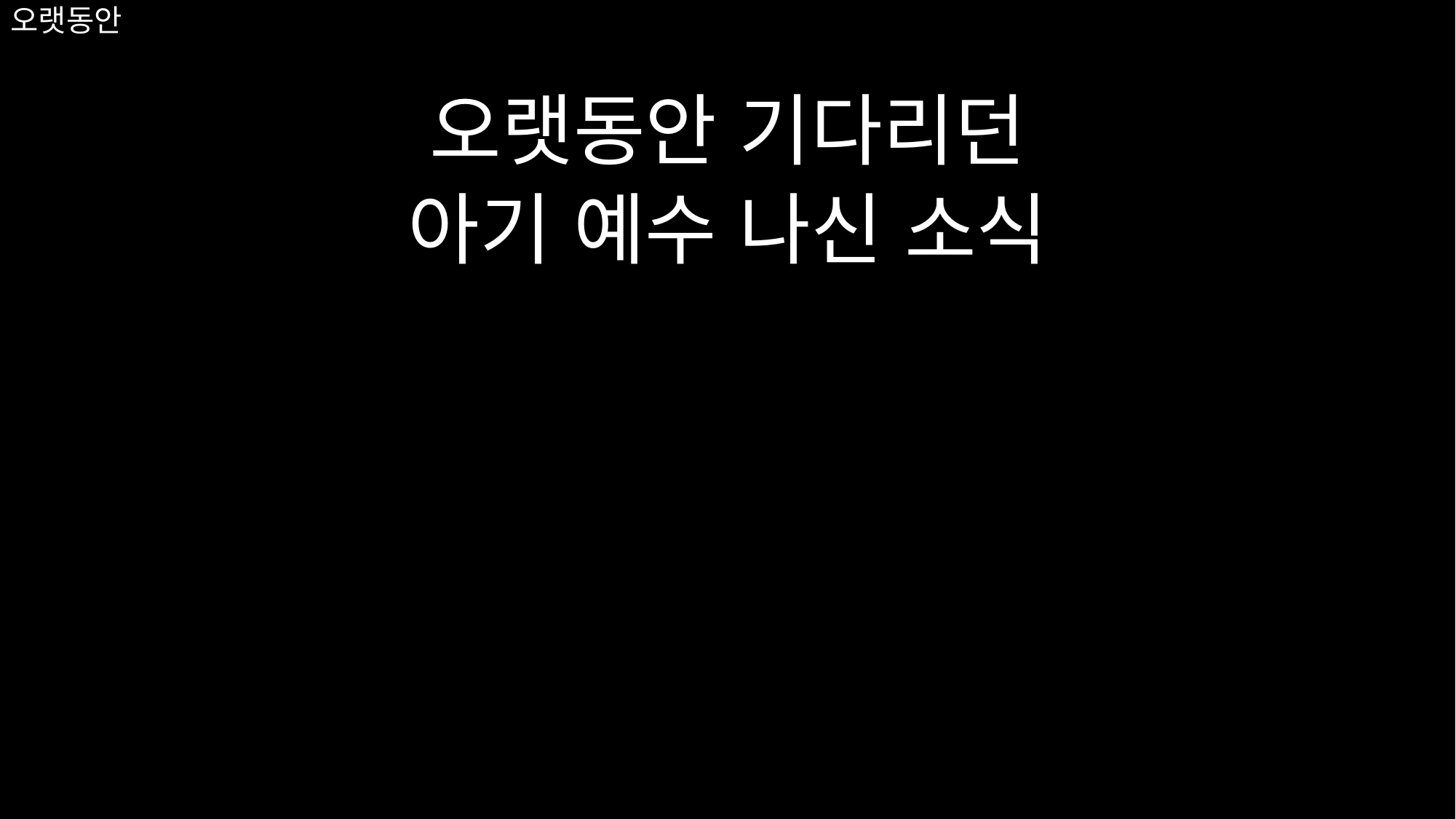

오랫동안 기다리던
아기 예수 나신 소식

# 오랫동안